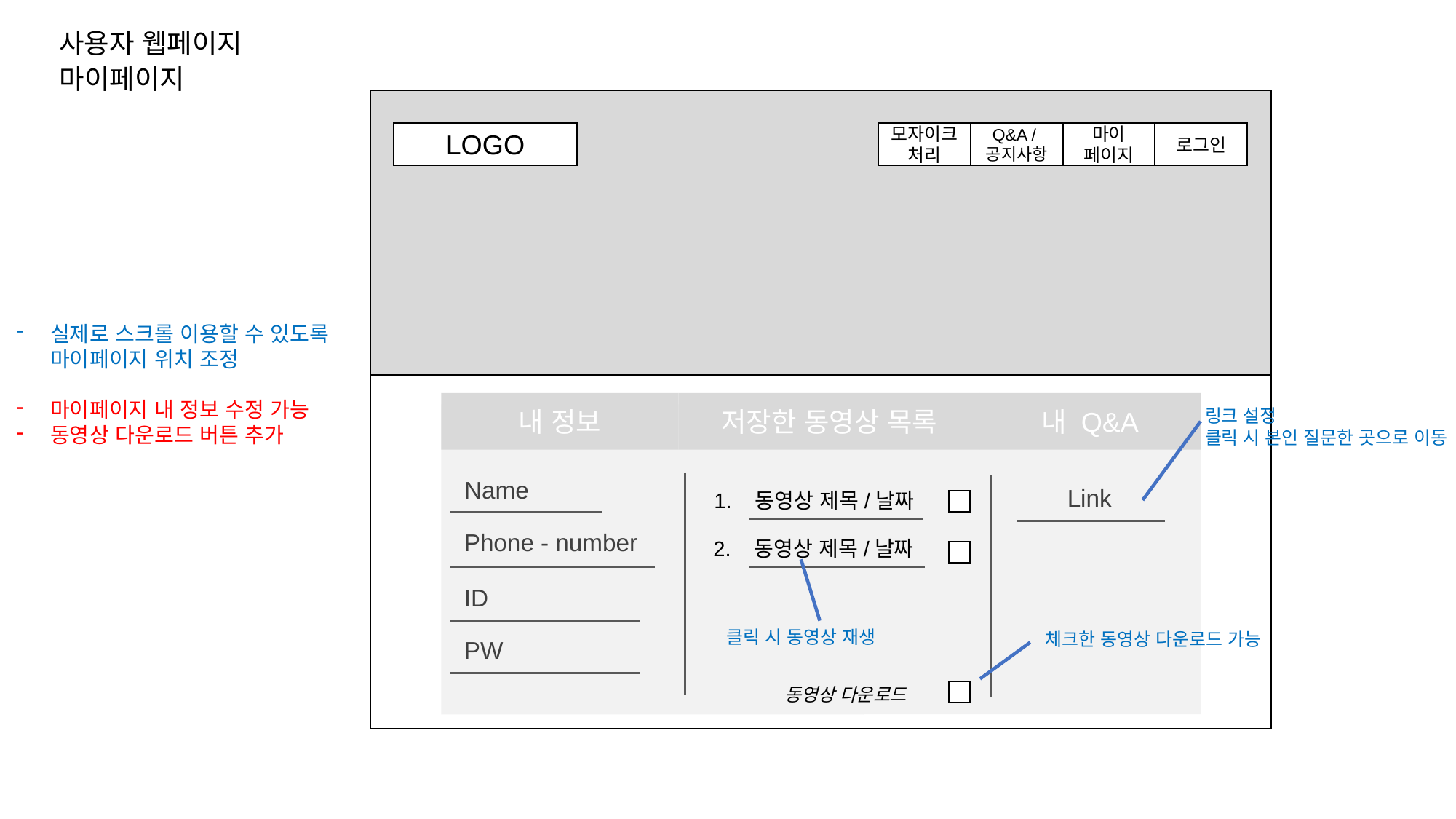

사용자 웹페이지
마이페이지

LOGO
모자이크 처리
Q&A /
공지사항
마이
페이지
로그인
실제로 스크롤 이용할 수 있도록 마이페이지 위치 조정

마이페이지 내 정보 수정 가능
동영상 다운로드 버튼 추가
내 정보
저장한 동영상 목록
내 Q&A
링크 설정
클릭 시 본인 질문한 곳으로 이동

Name
Link
1.   동영상 제목/날짜

Phone - number
2.   동영상 제목/날짜

ID
클릭 시 동영상 재생
체크한 동영상 다운로드 가능
PW
동영상 다운로드